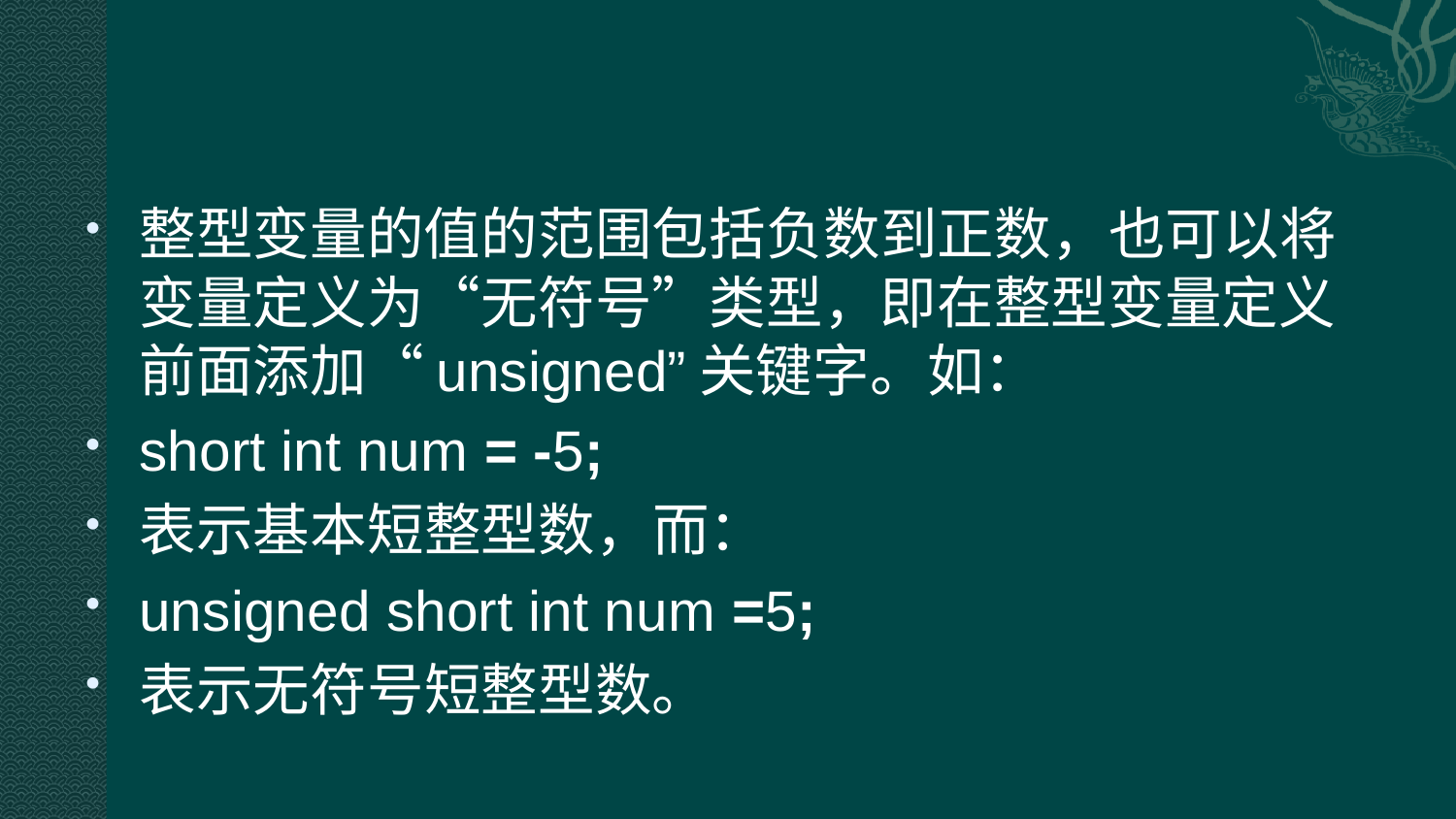

#
整型变量的值的范围包括负数到正数，也可以将变量定义为“无符号”类型，即在整型变量定义前面添加“unsigned”关键字。如：
short int num = -5;
表示基本短整型数，而：
unsigned short int num =5;
表示无符号短整型数。